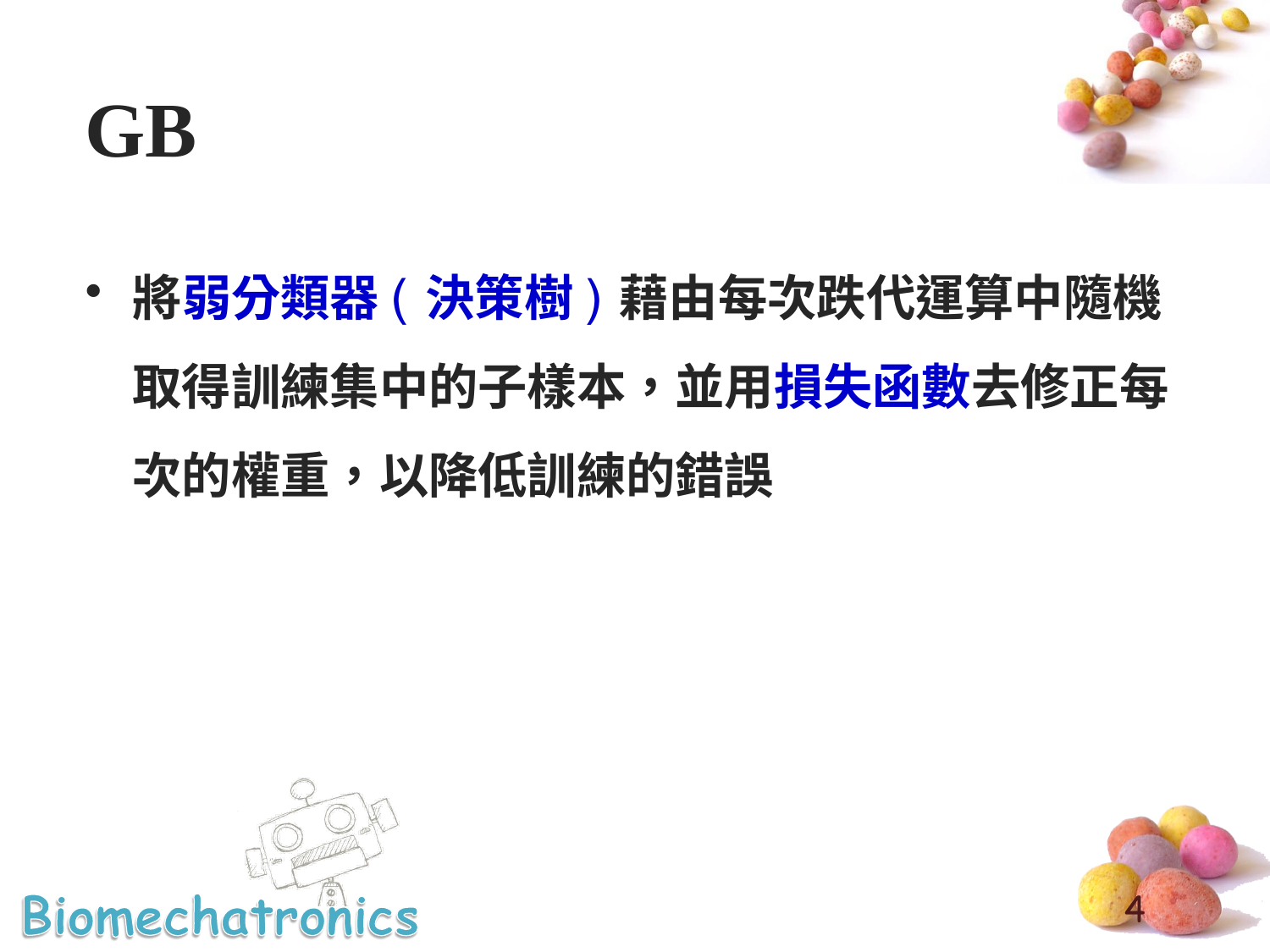

# GB
將弱分類器(決策樹)藉由每次跌代運算中隨機取得訓練集中的子樣本，並用損失函數去修正每次的權重，以降低訓練的錯誤